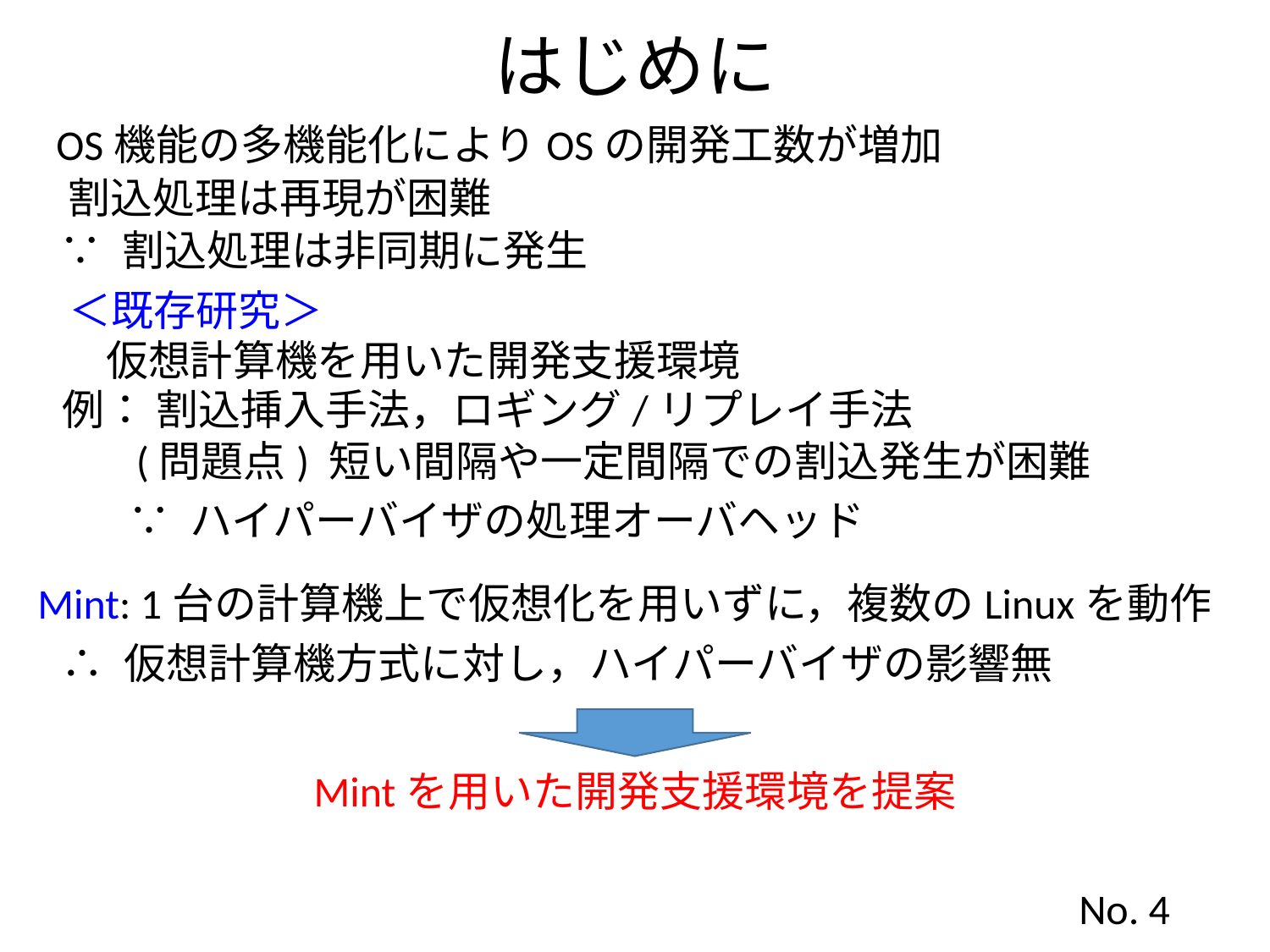

はじめに
OS機能の多機能化によりOSの開発工数が増加
割込処理は再現が困難
∵ 割込処理は非同期に発生
＜既存研究＞
仮想計算機を用いた開発支援環境
例： 割込挿入手法，ロギング/リプレイ手法
(問題点) 短い間隔や一定間隔での割込発生が困難
∵ ハイパーバイザの処理オーバヘッド
Mint: 1台の計算機上で仮想化を用いずに，複数のLinuxを動作
∴ 仮想計算機方式に対し，ハイパーバイザの影響無

Mintを用いた開発支援環境を提案
No. 4